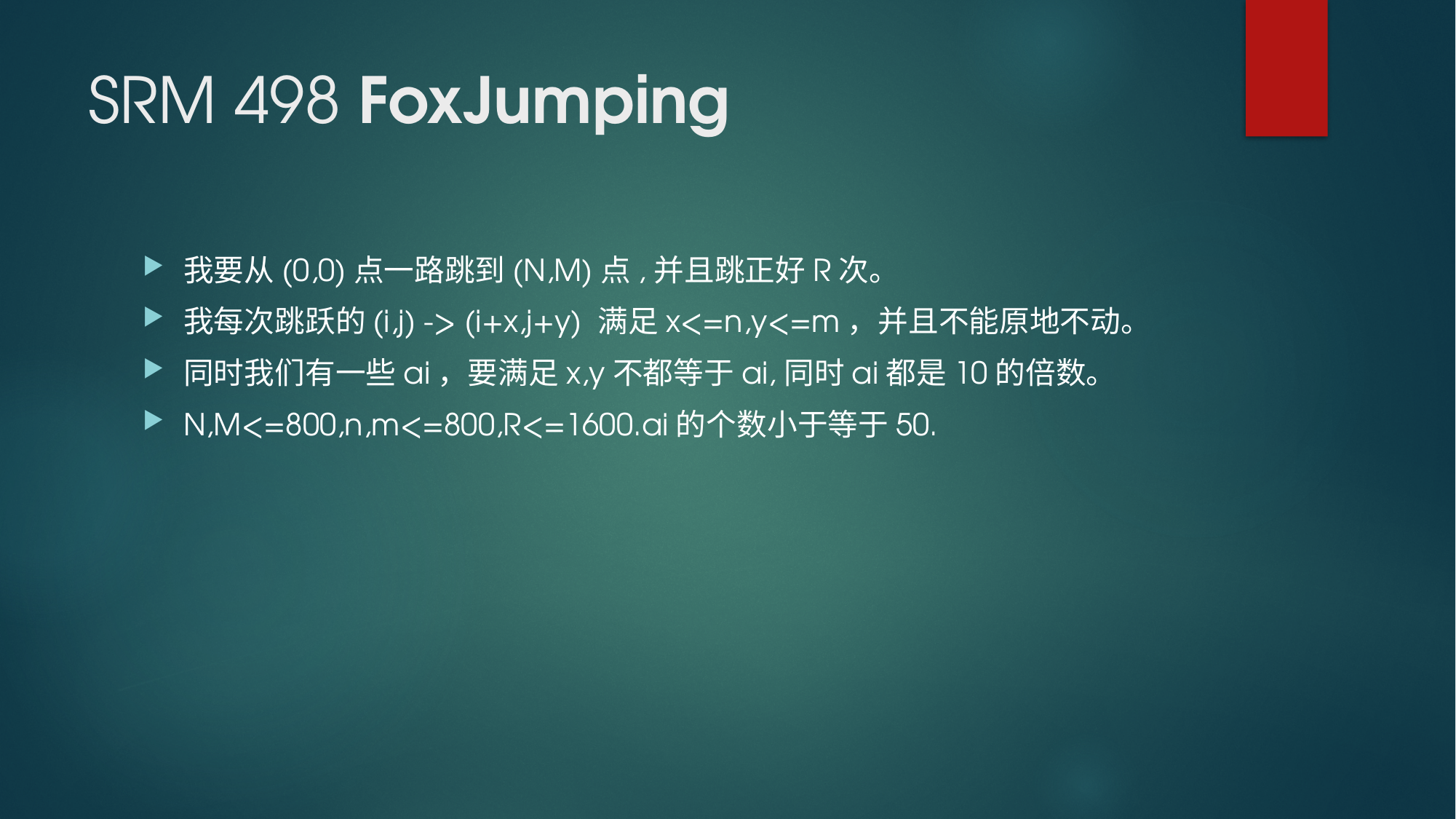

# SRM 498 FoxJumping
我要从(0,0)点一路跳到(N,M)点,并且跳正好R次。
我每次跳跃的(i,j) -> (i+x,j+y) 满足x<=n,y<=m，并且不能原地不动。
同时我们有一些ai，要满足x,y不都等于ai,同时ai都是10的倍数。
N,M<=800,n,m<=800,R<=1600.ai的个数小于等于50.